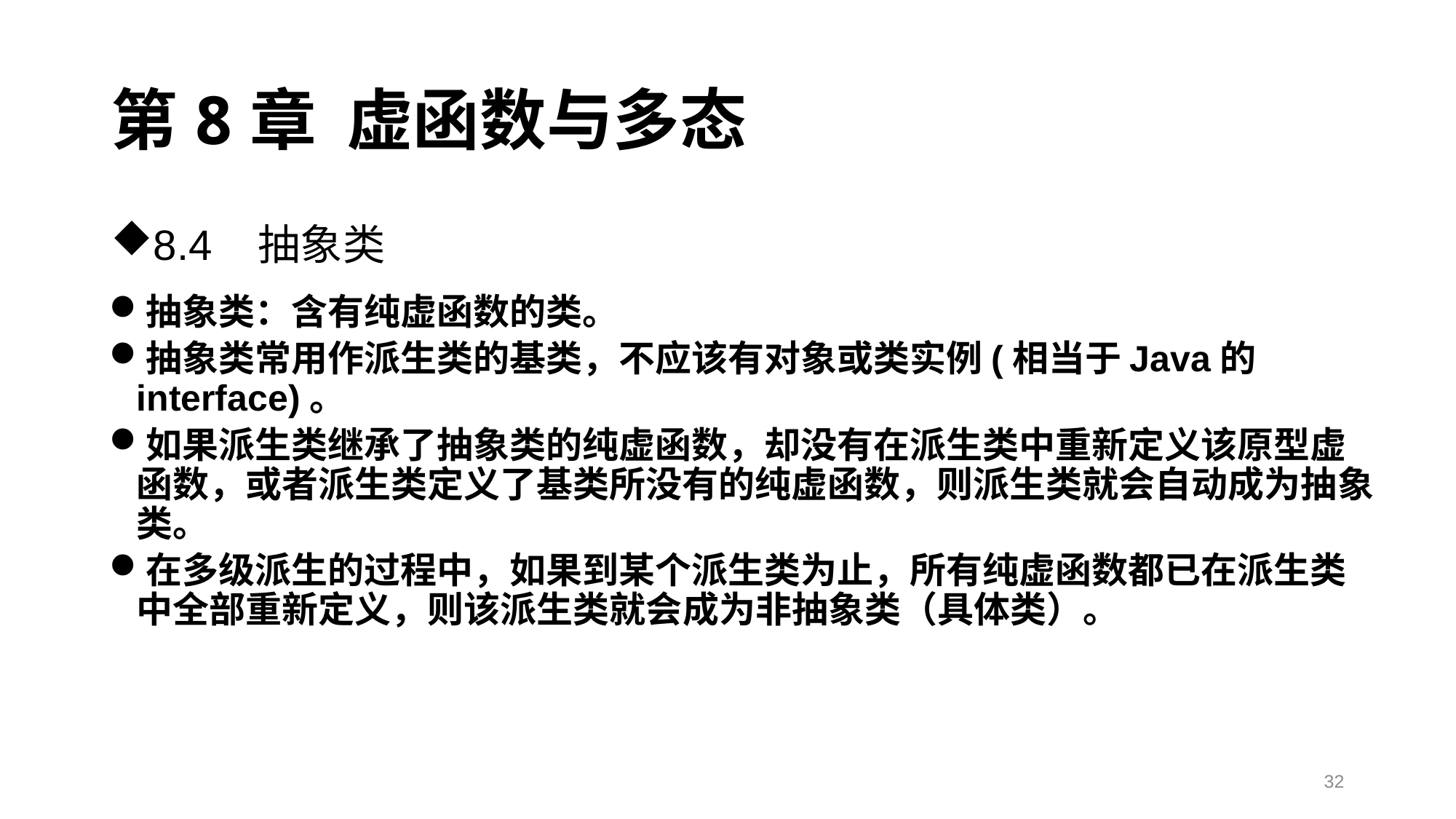

# 第8章  虚函数与多态
8.4   抽象类
抽象类：含有纯虚函数的类。
抽象类常用作派生类的基类，不应该有对象或类实例(相当于Java的interface)。
如果派生类继承了抽象类的纯虚函数，却没有在派生类中重新定义该原型虚函数，或者派生类定义了基类所没有的纯虚函数，则派生类就会自动成为抽象类。
在多级派生的过程中，如果到某个派生类为止，所有纯虚函数都已在派生类中全部重新定义，则该派生类就会成为非抽象类（具体类）。
32